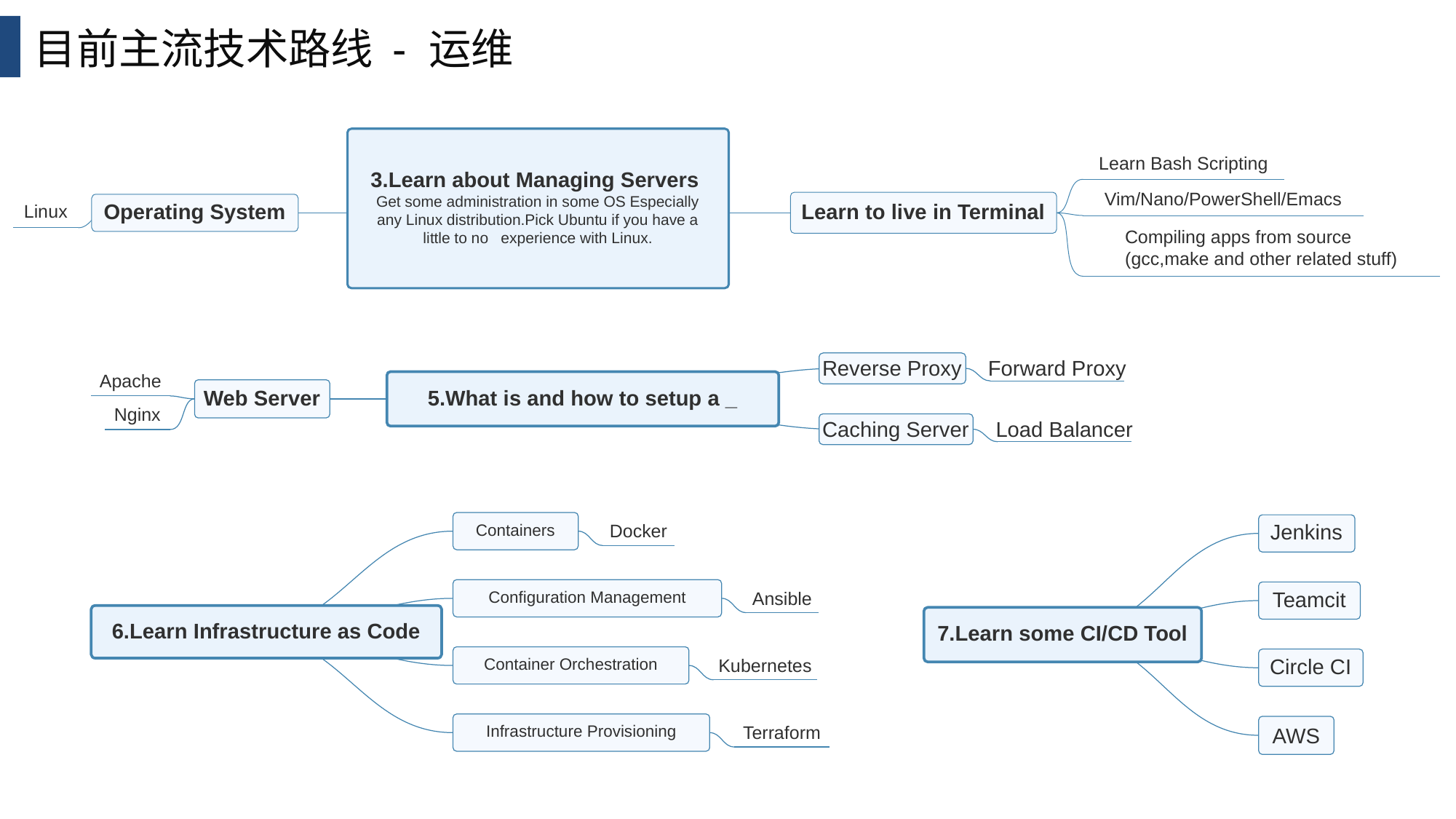

目前主流技术路线 - 运维
3.Learn about Managing Servers
Get some administration in some OS Especially any Linux distribution.Pick Ubuntu if you have a little to no   experience with Linux.
Learn Bash Scripting
Vim/Nano/PowerShell/Emacs
Learn to live in Terminal
Operating System

Linux

Compiling apps from source          (gcc,make and other related stuff)

Reverse Proxy
Forward Proxy
Apache
5.What is and how to setup a _

Web Server

Nginx
Caching Server

Load Balancer

Containers
Docker

Configuration Management

Ansible

6.Learn Infrastructure as Code

Container Orchestration

Kubernetes

Infrastructure Provisioning
Terraform

Jenkins
Teamcit

7.Learn some CI/CD Tool

Circle CI

AWS